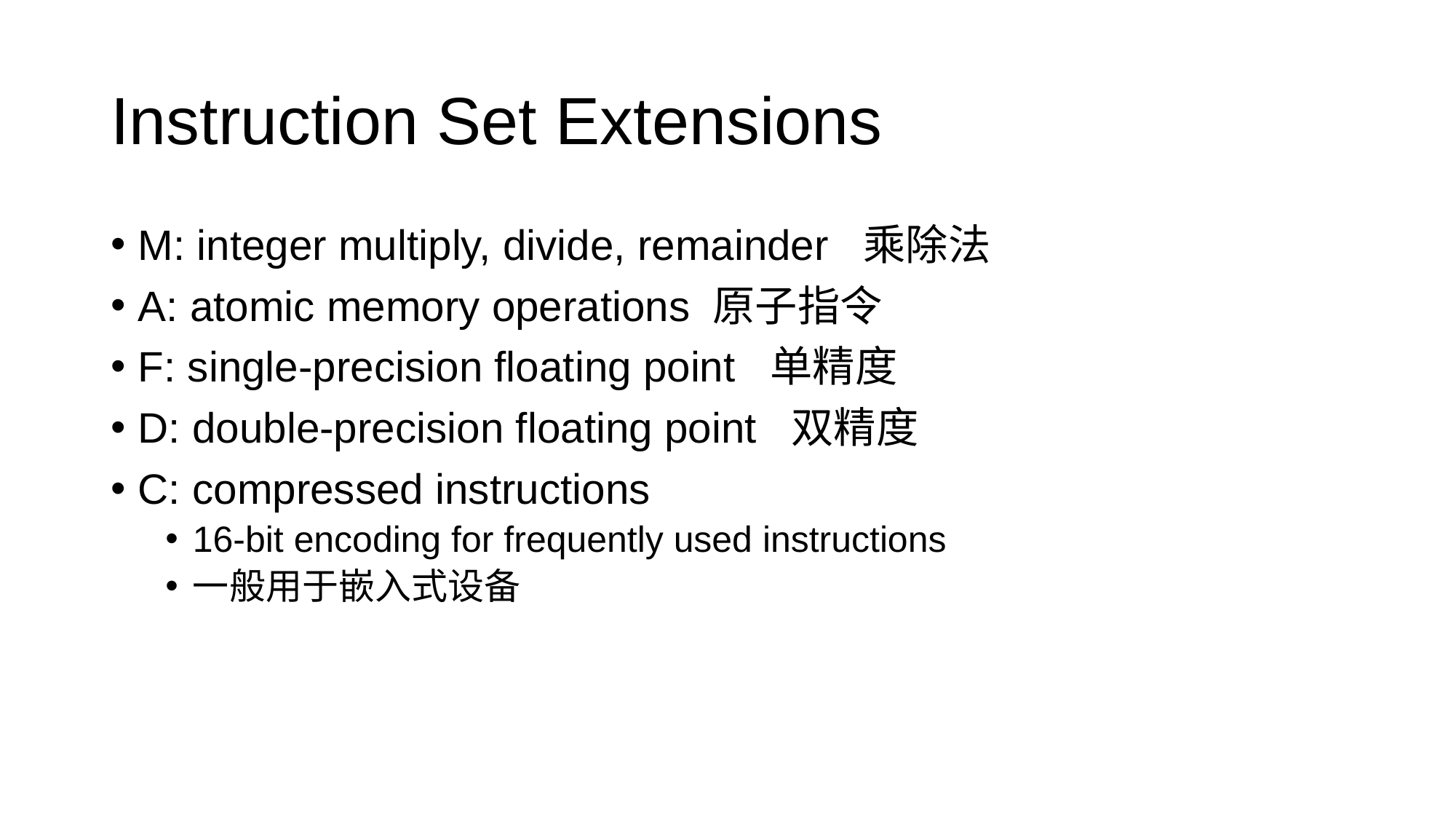

# Instruction Set Extensions
M: integer multiply, divide, remainder  乘除法
A: atomic memory operations 原子指令
F: single-precision floating point  单精度
D: double-precision floating point  双精度
C: compressed instructions
16-bit encoding for frequently used instructions
一般用于嵌入式设备